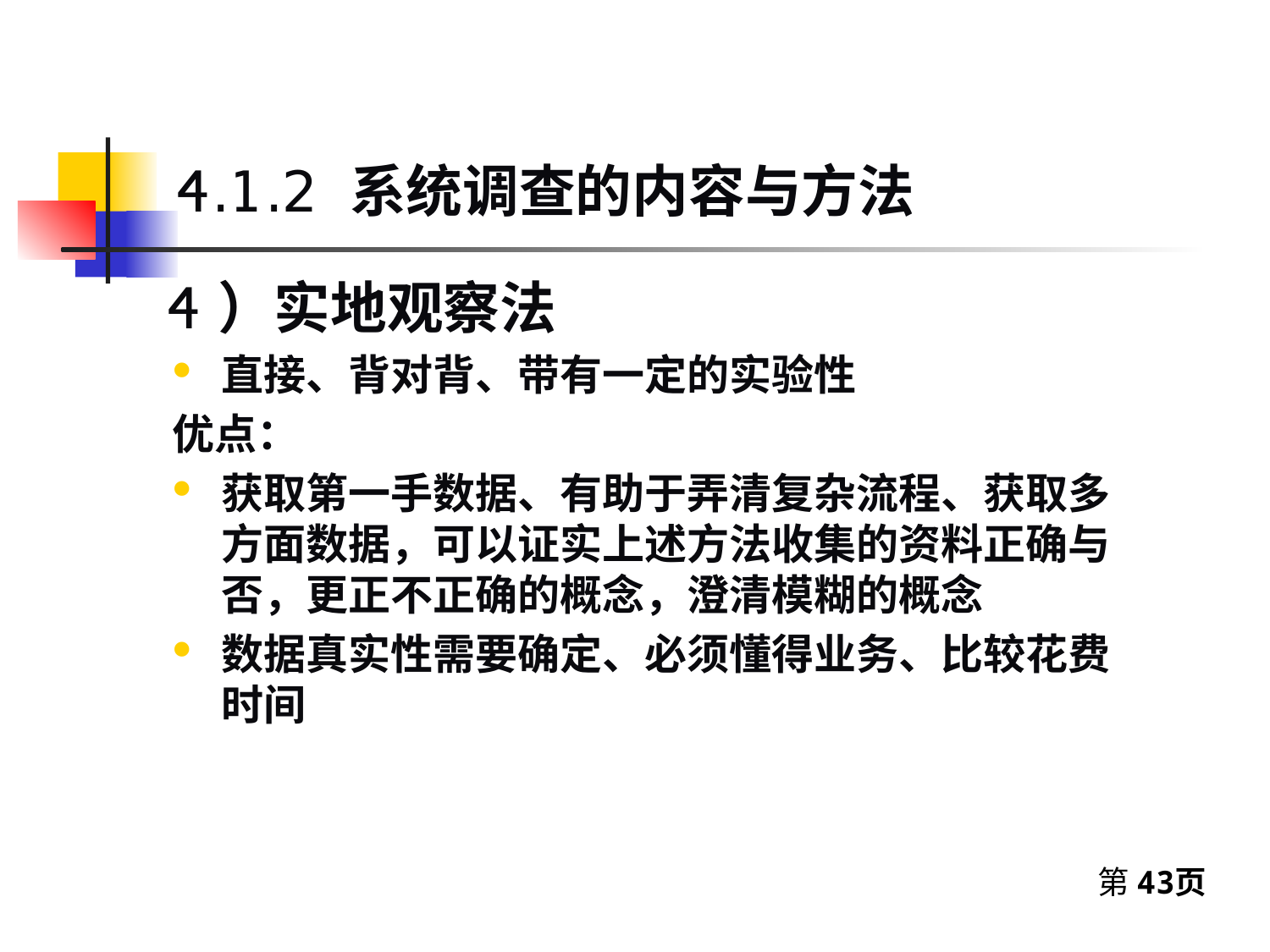

4.1.2 系统调查的内容与方法
4）实地观察法
直接、背对背、带有一定的实验性
优点：
获取第一手数据、有助于弄清复杂流程、获取多方面数据，可以证实上述方法收集的资料正确与否，更正不正确的概念，澄清模糊的概念
数据真实性需要确定、必须懂得业务、比较花费时间